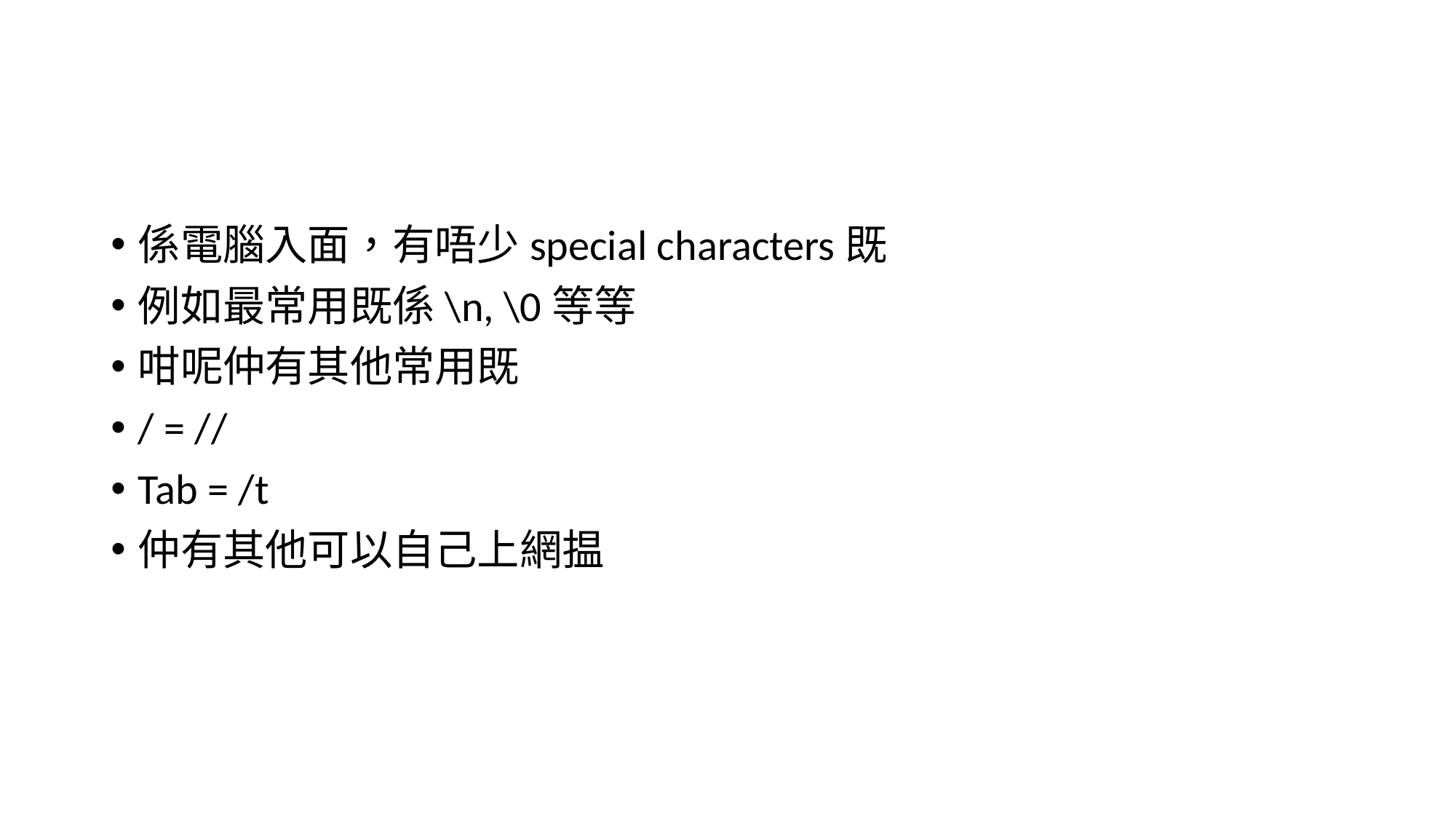

#
係電腦入面，有唔少special characters既
例如最常用既係\n, \0等等
咁呢仲有其他常用既
/ = //
Tab = /t
仲有其他可以自己上網揾